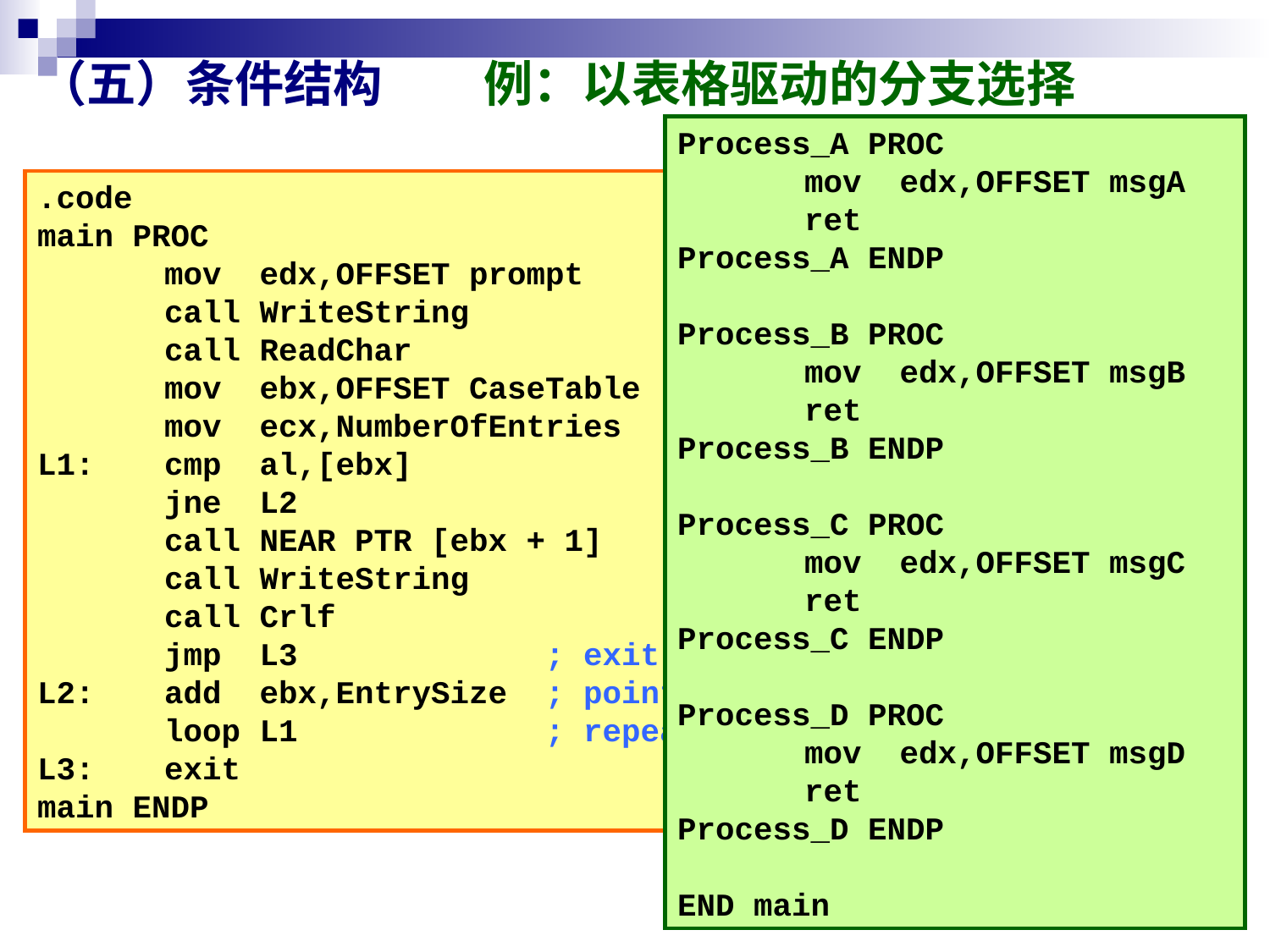

# （五）条件结构         例：以表格驱动的分支选择
Process_A PROC
	mov  edx,OFFSET msgA
	ret
Process_A ENDP

Process_B PROC
	mov  edx,OFFSET msgB
	ret
Process_B ENDP

Process_C PROC
	mov  edx,OFFSET msgC
	ret
Process_C ENDP

Process_D PROC
	mov  edx,OFFSET msgD
	ret
Process_D ENDP

END main
.code
main PROC
	mov  edx,OFFSET prompt	; ask user for input
	call WriteString
	call ReadChar			; read one character
	mov  ebx,OFFSET CaseTable	; point EBX to the table
	mov  ecx,NumberOfEntries 	; loop counter
L1:	cmp  al,[ebx]			; match found?
	jne  L2			; no: continue
	call NEAR PTR [ebx + 1]	; yes: call the procedure
	call WriteString		; display message
	call Crlf
	jmp  L3		; exit the search
L2:	add  ebx,EntrySize	; point to the next entry (+5)
	loop L1		; repeat until ECX = 0
L3:	exit
main ENDP
32